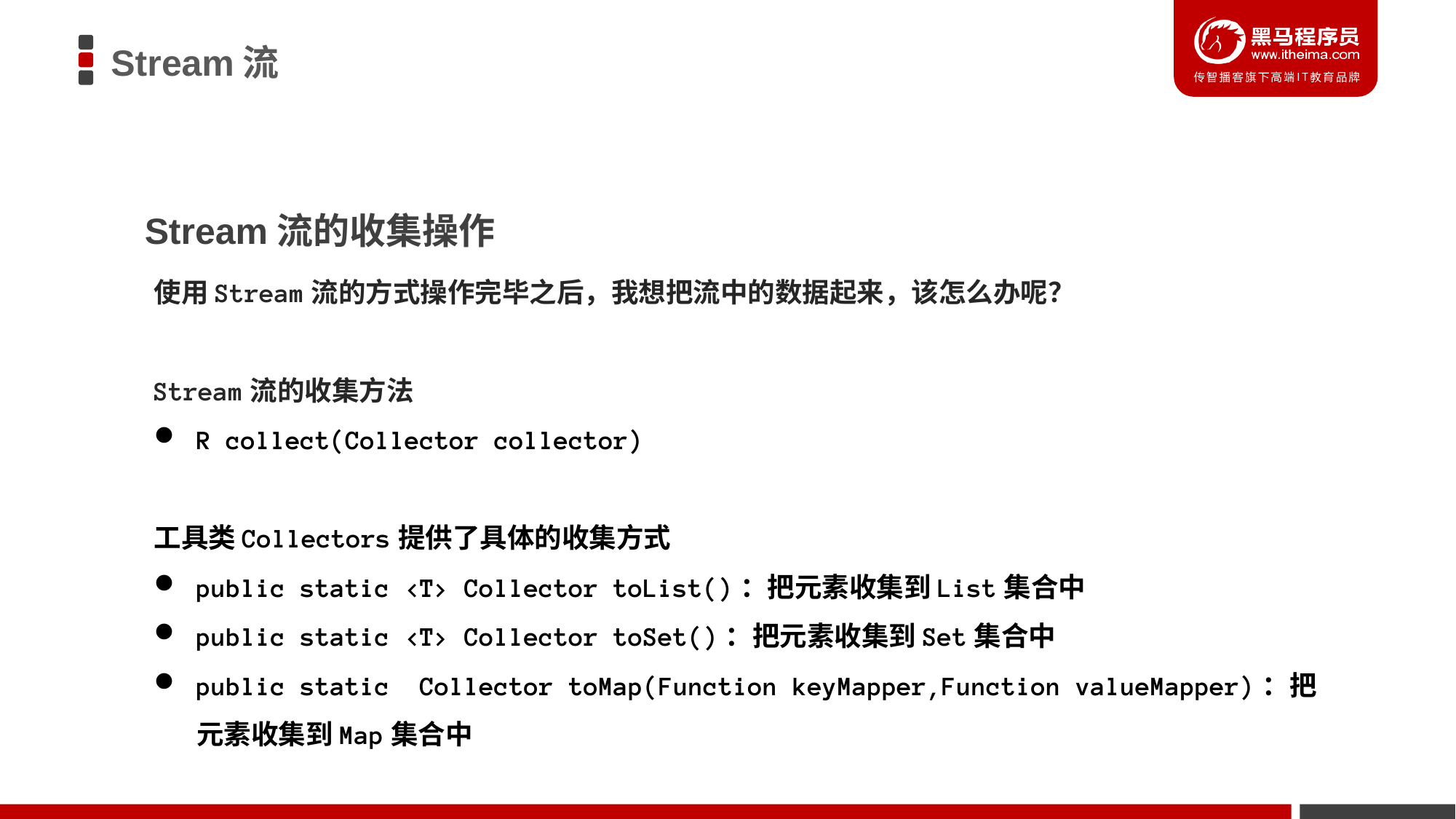

Stream流
Stream流的收集操作
使用Stream流的方式操作完毕之后，我想把流中的数据起来，该怎么办呢？

Stream流的收集方法
R collect​(Collector collector)

工具类Collectors提供了具体的收集方式
public static <T> Collector toList​()：把元素收集到List集合中
public static <T> Collector toSet​()：把元素收集到Set集合中
public static  Collector toMap​(Function keyMapper,Function valueMapper)：把元素收集到Map集合中